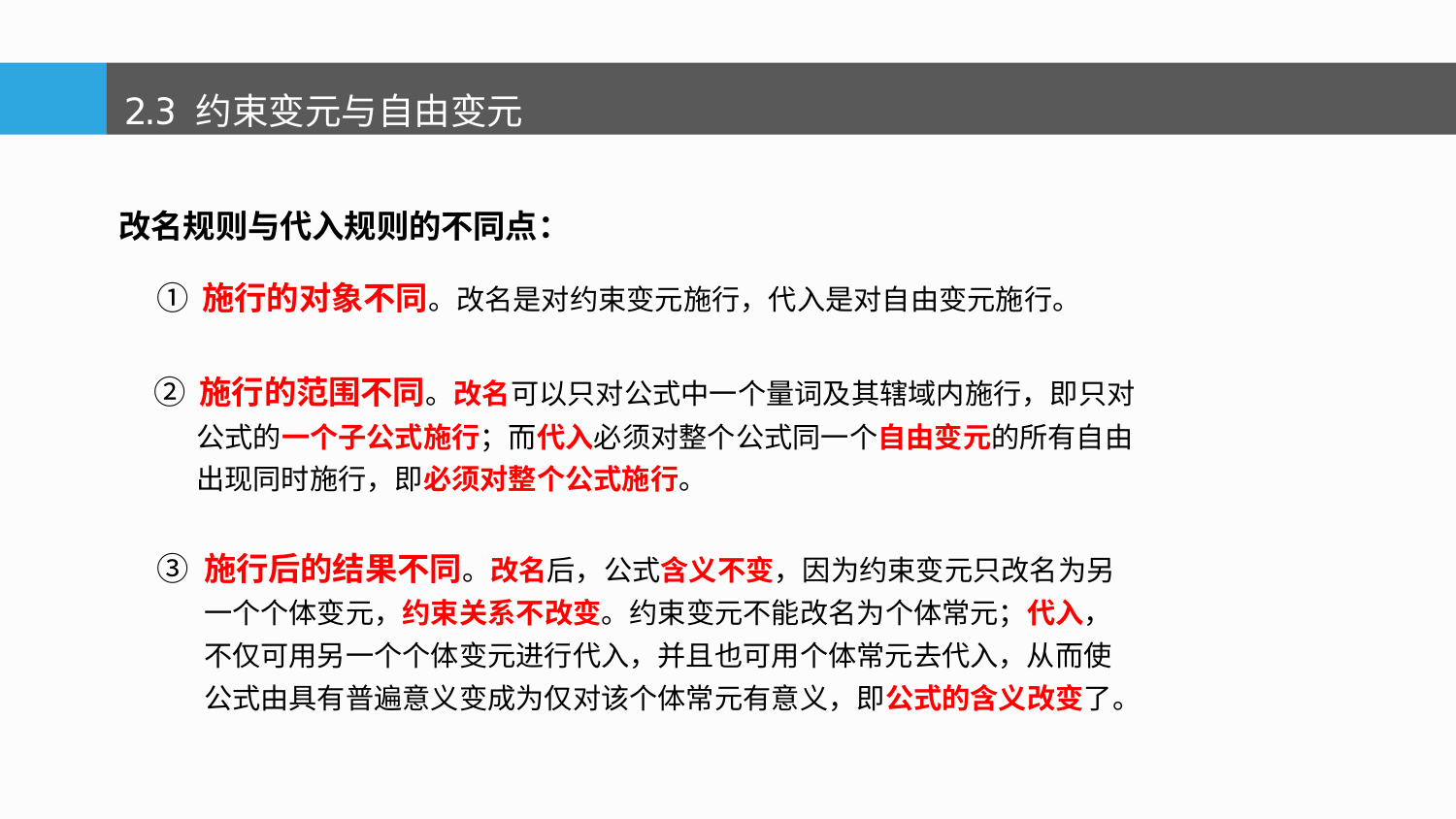

2.3 约束变元与自由变元

改名规则与代入规则的不同点：
① 施行的对象不同。改名是对约束变元施行，代入是对自由变元施行。
  ② 施行的范围不同。改名可以只对公式中一个量词及其辖域内施行，即只对公式的一个子公式施行；而代入必须对整个公式同一个自由变元的所有自由出现同时施行，即必须对整个公式施行。
 ③ 施行后的结果不同。改名后，公式含义不变，因为约束变元只改名为另一个个体变元，约束关系不改变。约束变元不能改名为个体常元；代入，不仅可用另一个个体变元进行代入，并且也可用个体常元去代入，从而使公式由具有普遍意义变成为仅对该个体常元有意义，即公式的含义改变了。